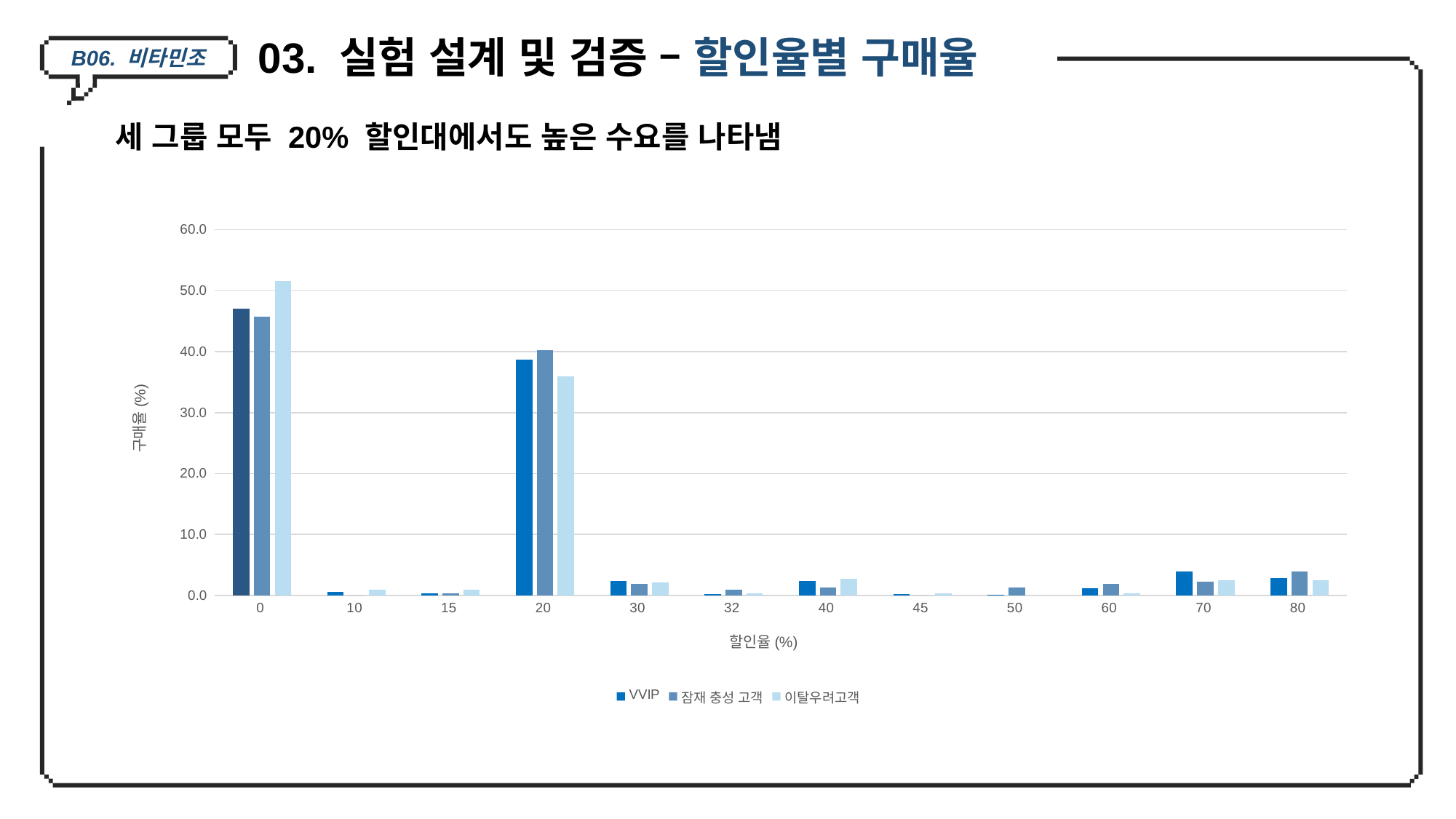

03. 실험 설계 및 검증 – 할인율별 구매율

B06. 비타민조

세 그룹 모두 20% 할인대에서도 높은 수요를 나타냄

### Chart

| Category | VVIP | 잠재 충성 고객 | 이탈우려고객 |
|---|---|---|---|
| 0 | 47.041707080504366 | 45.77922077922078 | 51.533742331288344 |
| 10 | 0.5819592628516004 | 0.0 | 0.9202453987730062 |
| 15 | 0.38797284190106696 | 0.3246753246753247 | 0.9202453987730062 |
| 20 | 38.700290979631426 | 40.25974025974026 | 35.88957055214724 |
| 30 | 2.3278370514064015 | 1.948051948051948 | 2.147239263803681 |
| 32 | 0.19398642095053348 | 0.974025974025974 | 0.3067484662576687 |
| 40 | 2.3278370514064015 | 1.2987012987012987 | 2.7607361963190185 |
| 45 | 0.2909796314258002 | 0.0 | 0.3067484662576687 |
| 50 | 0.09699321047526674 | 1.2987012987012987 | 0.0 |
| 60 | 1.1639185257032008 | 1.948051948051948 | 0.3067484662576687 |
| 70 | 3.976721629485936 | 2.272727272727273 | 2.4539877300613497 |
| 80 | 2.909796314258002 | 3.896103896103896 | 2.4539877300613497 |